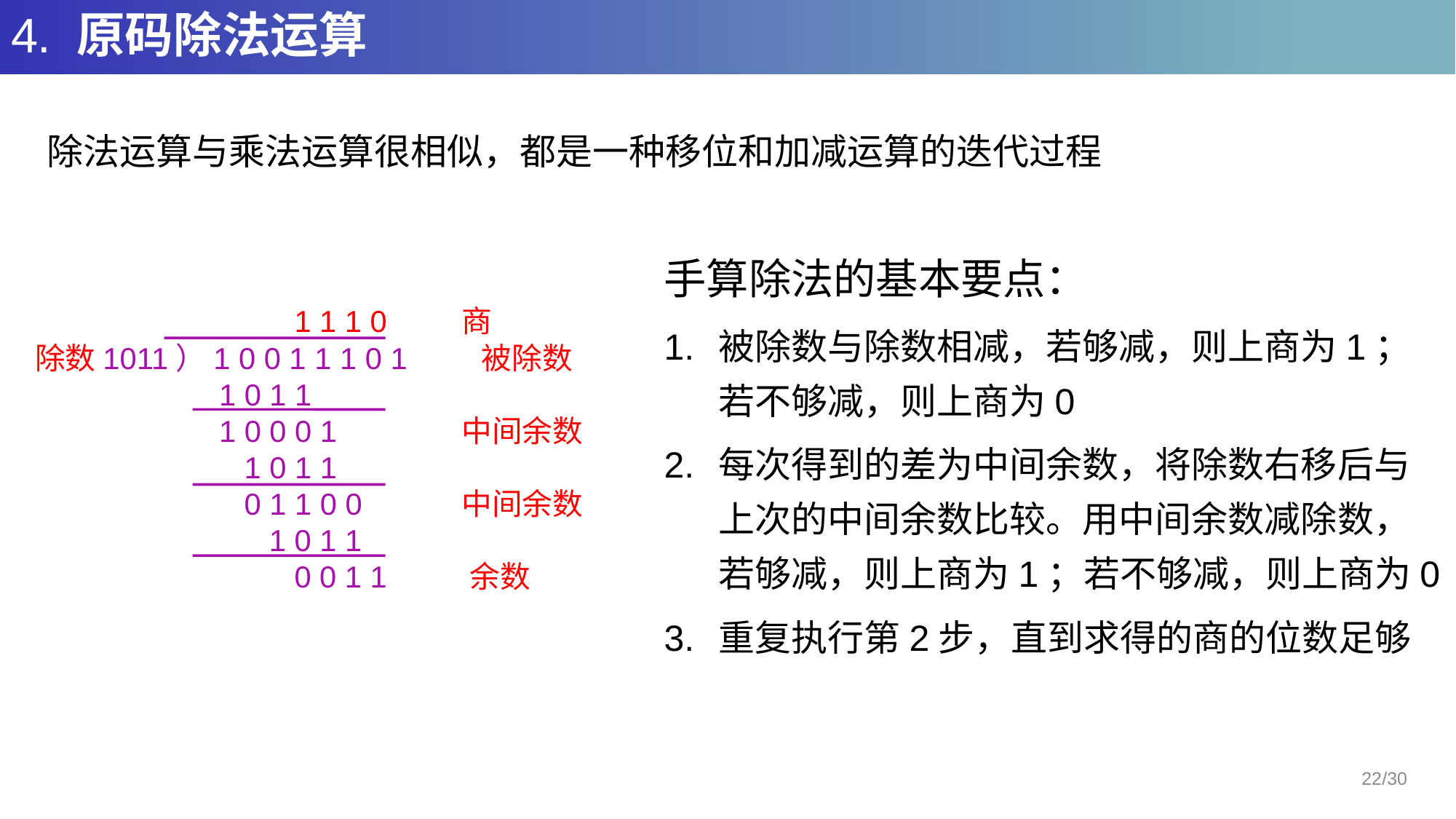

# 4. 原码除法运算
除法运算与乘法运算很相似，都是一种移位和加减运算的迭代过程
手算除法的基本要点：
被除数与除数相减，若够减，则上商为1；若不够减，则上商为0
每次得到的差为中间余数，将除数右移后与上次的中间余数比较。用中间余数减除数，若够减，则上商为1；若不够减，则上商为0
重复执行第2步，直到求得的商的位数足够
                               1 1 1 0        商
除数1011）1 0 0 1 1 1 0 1        被除数
                      1 0 1 1
                      1 0 0 0 1              中间余数
                         1 0 1 1
                         0 1 1 0 0           中间余数
                            1 0 1 1
                               0 0 1 1         余数

22/30